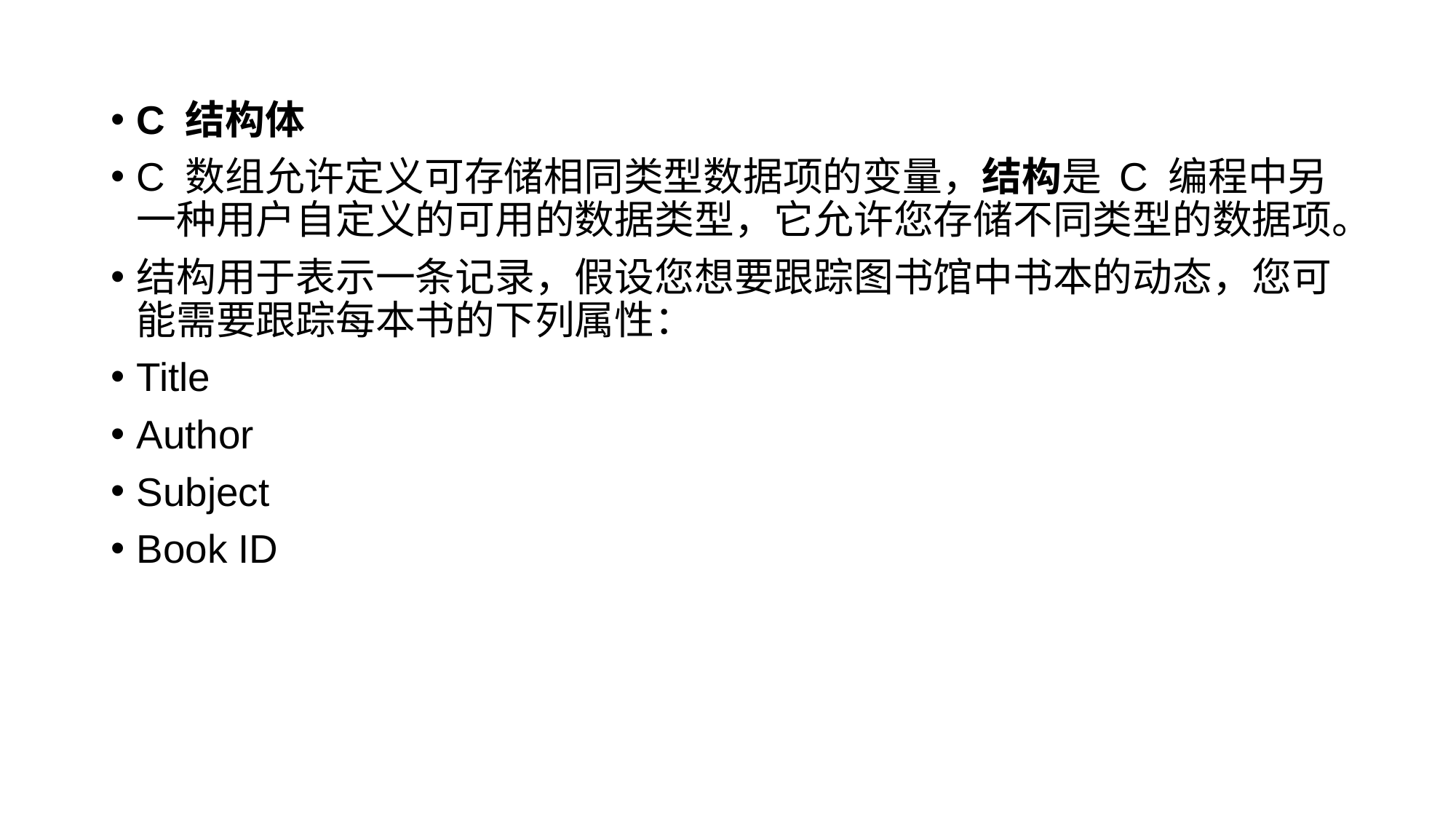

C 结构体
C 数组允许定义可存储相同类型数据项的变量，结构是 C 编程中另一种用户自定义的可用的数据类型，它允许您存储不同类型的数据项。
结构用于表示一条记录，假设您想要跟踪图书馆中书本的动态，您可能需要跟踪每本书的下列属性：
Title
Author
Subject
Book ID